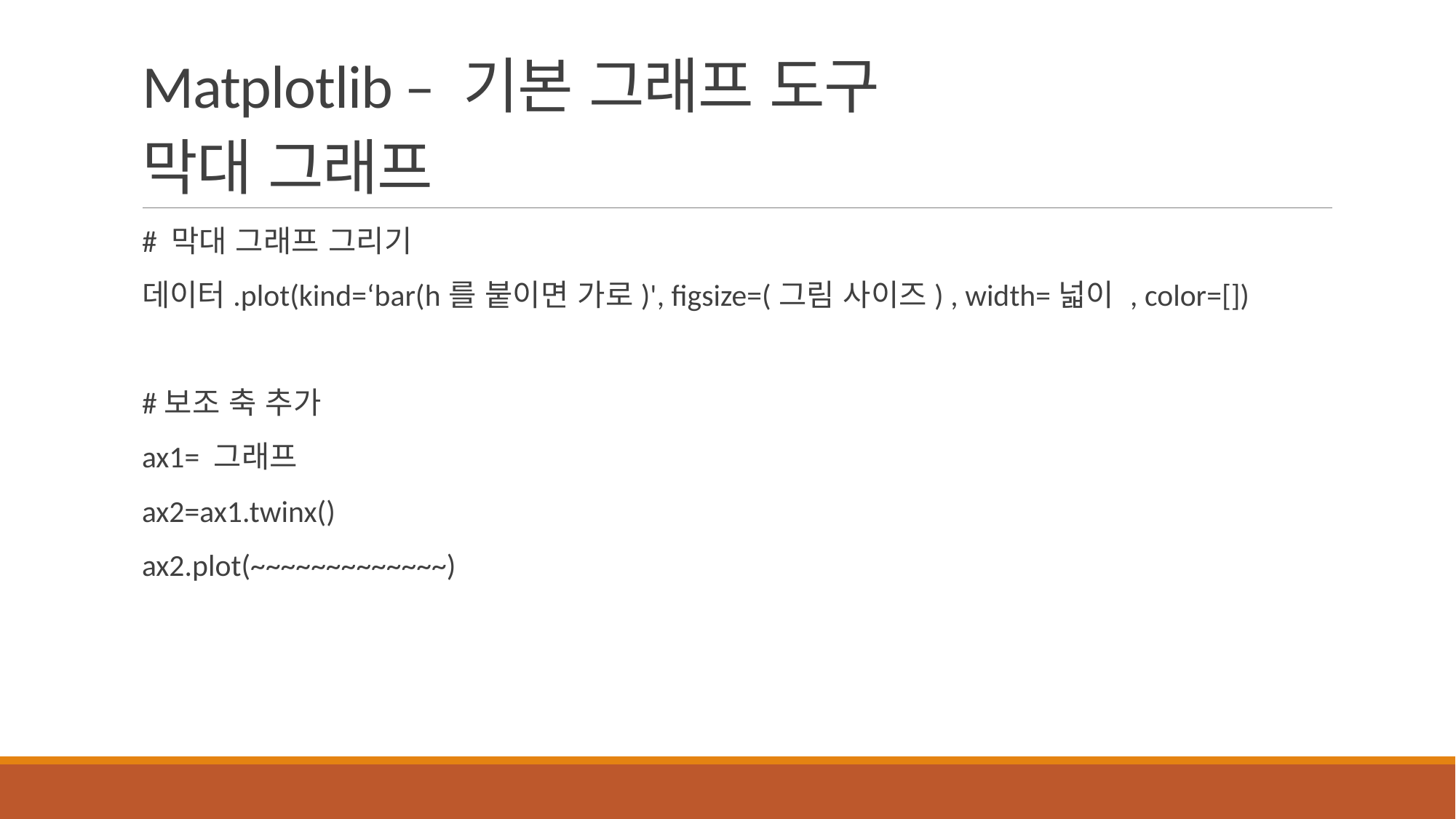

# Matplotlib – 기본 그래프 도구 막대 그래프
# 막대 그래프 그리기
데이터.plot(kind=‘bar(h를 붙이면 가로)', figsize=(그림 사이즈) , width=넓이 , color=[])

#보조 축 추가
ax1= 그래프
ax2=ax1.twinx()
ax2.plot(~~~~~~~~~~~~~)